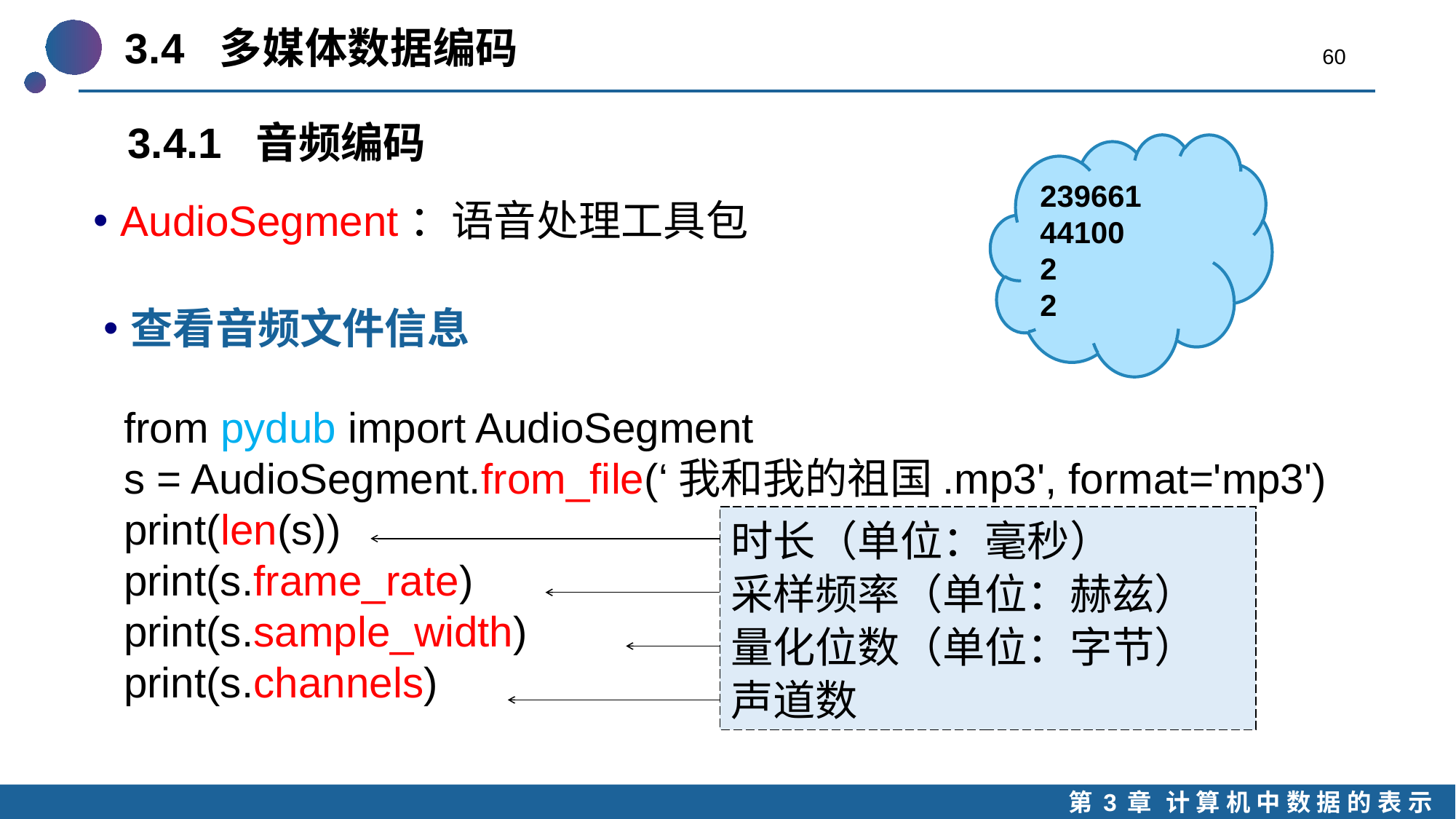

3.4  多媒体数据编码

60
3.4.1  音频编码
239661
44100
2
2
AudioSegment：语音处理工具包
查看音频文件信息
from pydub import AudioSegment
s = AudioSegment.from_file(‘我和我的祖国.mp3', format='mp3')
print(len(s))
print(s.frame_rate)
print(s.sample_width)
print(s.channels)
时长（单位：毫秒）
采样频率（单位：赫兹）
量化位数（单位：字节）
声道数